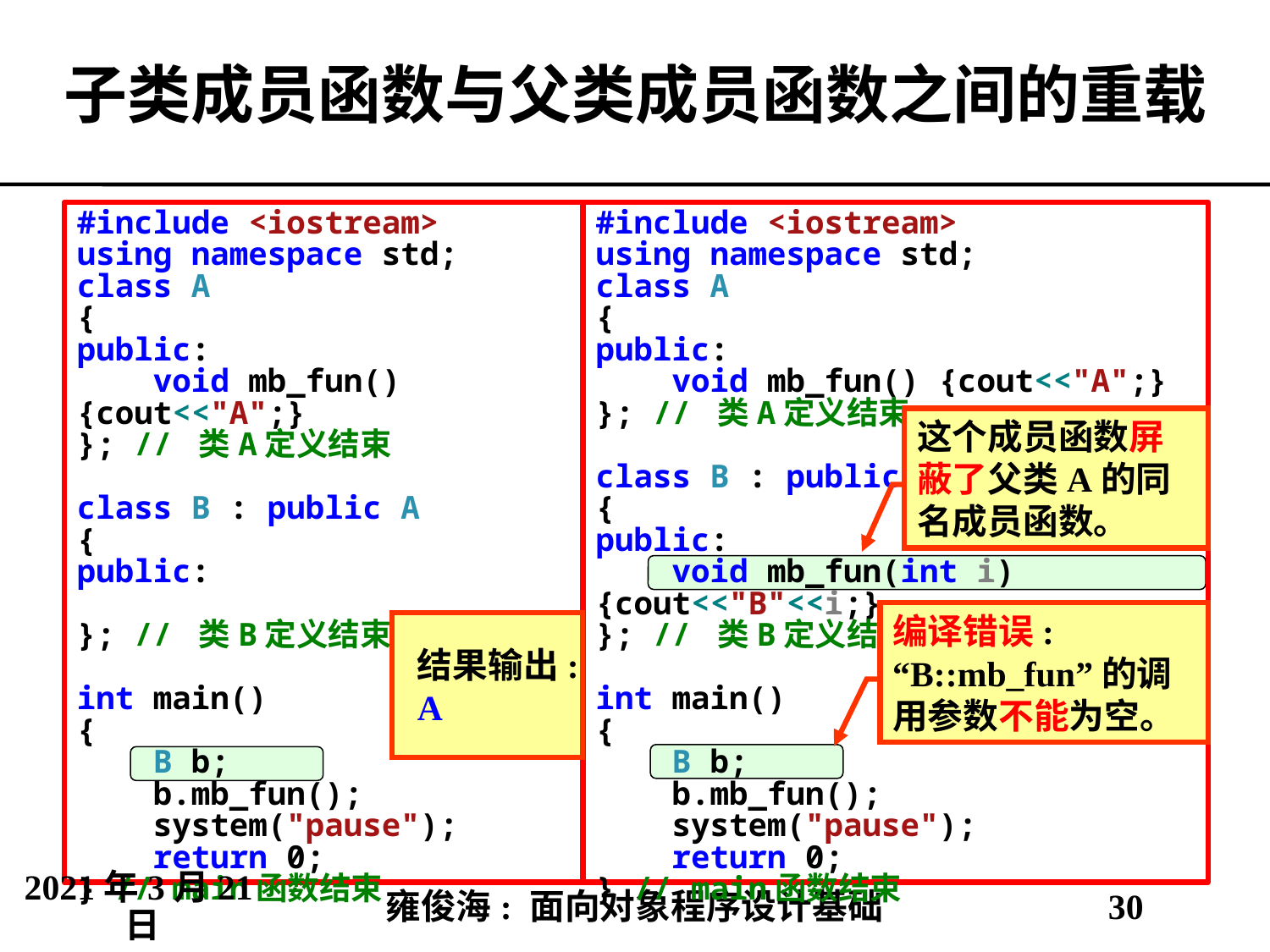

# 子类成员函数与父类成员函数之间的重载

#include <iostream>
using namespace std;
class A
{
public:
    void mb_fun() {cout<<"A";}
}; // 类A定义结束

class B : public A
{
public:

}; // 类B定义结束

int main()
{
    B b;
    b.mb_fun();
    system("pause");
    return 0;
} // main函数结束
#include <iostream>
using namespace std;
class A
{
public:
    void mb_fun() {cout<<"A";}
}; // 类A定义结束

class B : public A
{
public:
    void mb_fun(int i) {cout<<"B"<<i;}
}; // 类B定义结束

int main()
{
    B b;
    b.mb_fun();
    system("pause");
    return 0;
} // main函数结束
这个成员函数屏蔽了父类A的同名成员函数。

编译错误: “B::mb_fun”的调用参数不能为空。
结果输出:
A

2021年3月21日
雍俊海: 面向对象程序设计基础
30